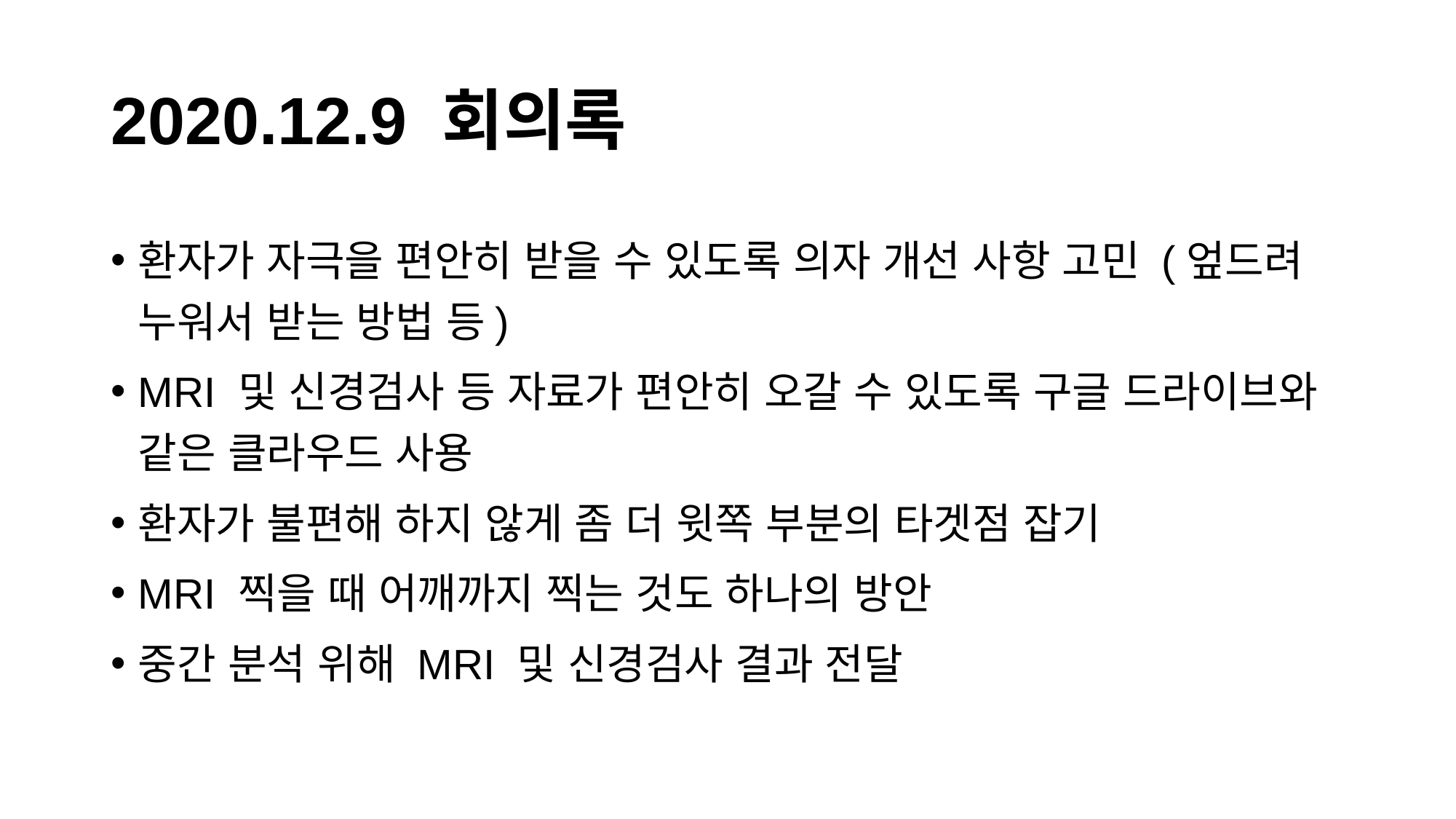

# 2020.12.9 회의록
환자가 자극을 편안히 받을 수 있도록 의자 개선 사항 고민 (엎드려 누워서 받는 방법 등)
MRI 및 신경검사 등 자료가 편안히 오갈 수 있도록 구글 드라이브와 같은 클라우드 사용
환자가 불편해 하지 않게 좀 더 윗쪽 부분의 타겟점 잡기
MRI 찍을 때 어깨까지 찍는 것도 하나의 방안
중간 분석 위해 MRI 및 신경검사 결과 전달